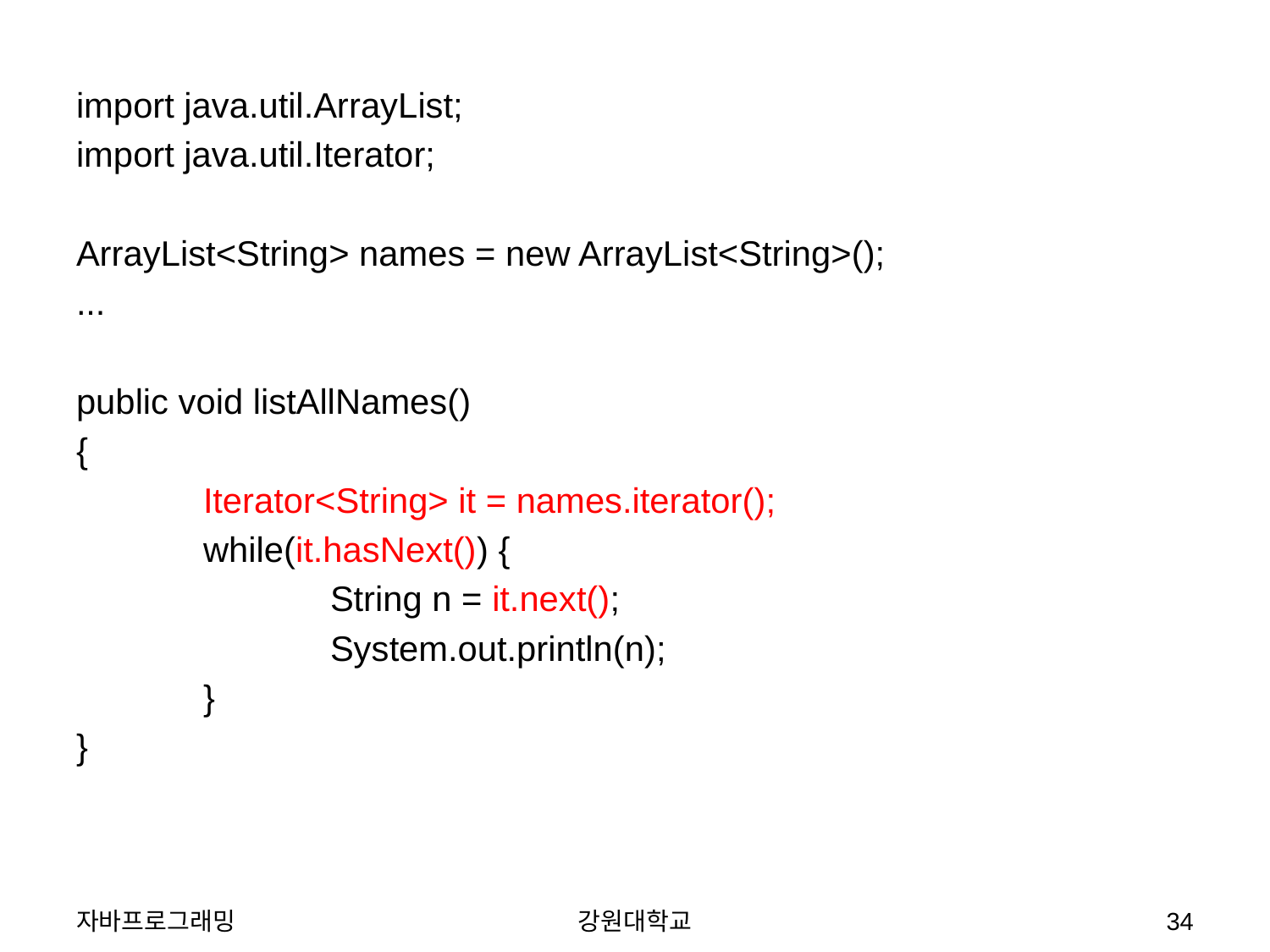

import java.util.ArrayList;
import java.util.Iterator;

ArrayList<String> names = new ArrayList<String>();
...

public void listAllNames()
{
	Iterator<String> it = names.iterator();
	while(it.hasNext()) {
		String n = it.next();
		System.out.println(n);
	}
}
자바프로그래밍
강원대학교
34